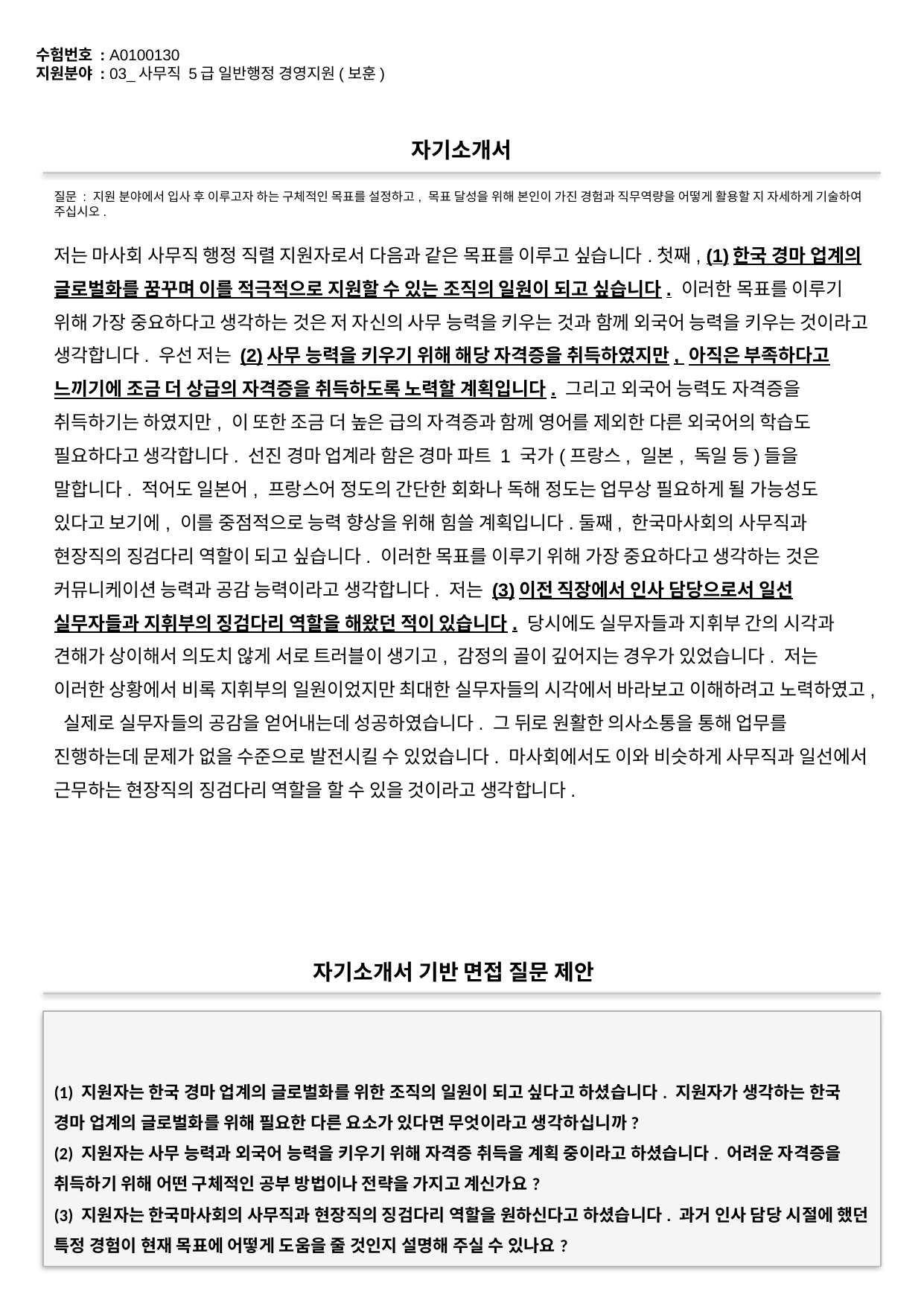

수험번호 : A0100130
지원분야 : 03_사무직 5급 일반행정 경영지원(보훈)
#

자기소개서

질문 : 지원 분야에서 입사 후 이루고자 하는 구체적인 목표를 설정하고, 목표 달성을 위해 본인이 가진 경험과 직무역량을 어떻게 활용할 지 자세하게 기술하여 주십시오.

저는 마사회 사무직 행정 직렬 지원자로서 다음과 같은 목표를 이루고 싶습니다.첫째, (1)한국 경마 업계의 글로벌화를 꿈꾸며 이를 적극적으로 지원할 수 있는 조직의 일원이 되고 싶습니다. 이러한 목표를 이루기 위해 가장 중요하다고 생각하는 것은 저 자신의 사무 능력을 키우는 것과 함께 외국어 능력을 키우는 것이라고 생각합니다. 우선 저는 (2)사무 능력을 키우기 위해 해당 자격증을 취득하였지만, 아직은 부족하다고 느끼기에 조금 더 상급의 자격증을 취득하도록 노력할 계획입니다. 그리고 외국어 능력도 자격증을 취득하기는 하였지만, 이 또한 조금 더 높은 급의 자격증과 함께 영어를 제외한 다른 외국어의 학습도 필요하다고 생각합니다. 선진 경마 업계라 함은 경마 파트 1 국가(프랑스, 일본, 독일 등)들을 말합니다. 적어도 일본어, 프랑스어 정도의 간단한 회화나 독해 정도는 업무상 필요하게 될 가능성도 있다고 보기에, 이를 중점적으로 능력 향상을 위해 힘쓸 계획입니다.둘째, 한국마사회의 사무직과 현장직의 징검다리 역할이 되고 싶습니다. 이러한 목표를 이루기 위해 가장 중요하다고 생각하는 것은 커뮤니케이션 능력과 공감 능력이라고 생각합니다. 저는 (3)이전 직장에서 인사 담당으로서 일선 실무자들과 지휘부의 징검다리 역할을 해왔던 적이 있습니다. 당시에도 실무자들과 지휘부 간의 시각과 견해가 상이해서 의도치 않게 서로 트러블이 생기고, 감정의 골이 깊어지는 경우가 있었습니다. 저는 이러한 상황에서 비록 지휘부의 일원이었지만 최대한 실무자들의 시각에서 바라보고 이해하려고 노력하였고, 실제로 실무자들의 공감을 얻어내는데 성공하였습니다. 그 뒤로 원활한 의사소통을 통해 업무를 진행하는데 문제가 없을 수준으로 발전시킬 수 있었습니다. 마사회에서도 이와 비슷하게 사무직과 일선에서 근무하는 현장직의 징검다리 역할을 할 수 있을 것이라고 생각합니다.

자기소개서 기반 면접 질문 제안

(1) 지원자는 한국 경마 업계의 글로벌화를 위한 조직의 일원이 되고 싶다고 하셨습니다. 지원자가 생각하는 한국 경마 업계의 글로벌화를 위해 필요한 다른 요소가 있다면 무엇이라고 생각하십니까?
(2) 지원자는 사무 능력과 외국어 능력을 키우기 위해 자격증 취득을 계획 중이라고 하셨습니다. 어려운 자격증을 취득하기 위해 어떤 구체적인 공부 방법이나 전략을 가지고 계신가요?
(3) 지원자는 한국마사회의 사무직과 현장직의 징검다리 역할을 원하신다고 하셨습니다. 과거 인사 담당 시절에 했던 특정 경험이 현재 목표에 어떻게 도움을 줄 것인지 설명해 주실 수 있나요?